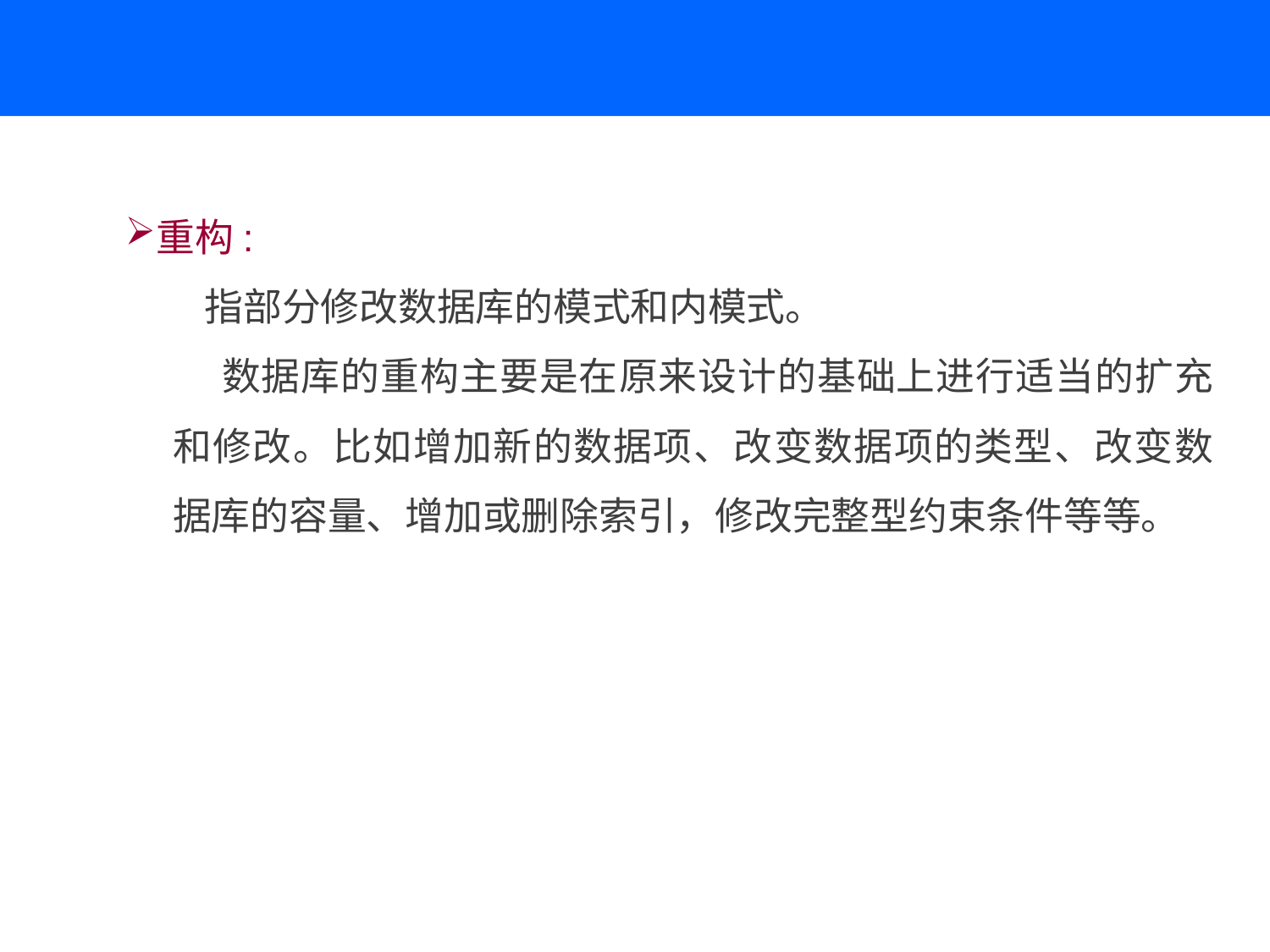

重构:
	指部分修改数据库的模式和内模式。
    数据库的重构主要是在原来设计的基础上进行适当的扩充和修改。比如增加新的数据项、改变数据项的类型、改变数据库的容量、增加或删除索引，修改完整型约束条件等等。